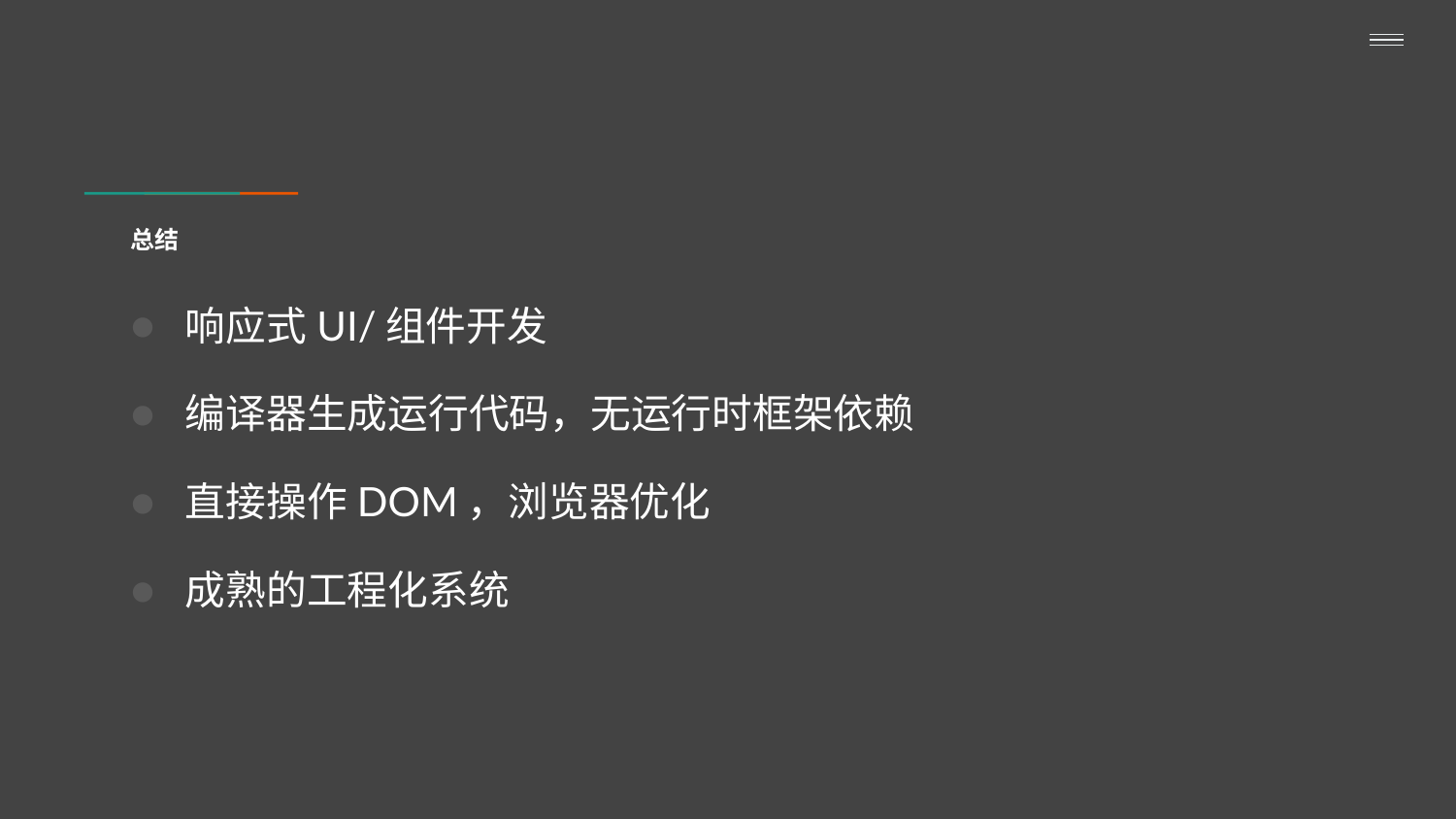

# 总结
响应式UI/组件开发
编译器生成运行代码，无运行时框架依赖
直接操作DOM，浏览器优化
成熟的工程化系统